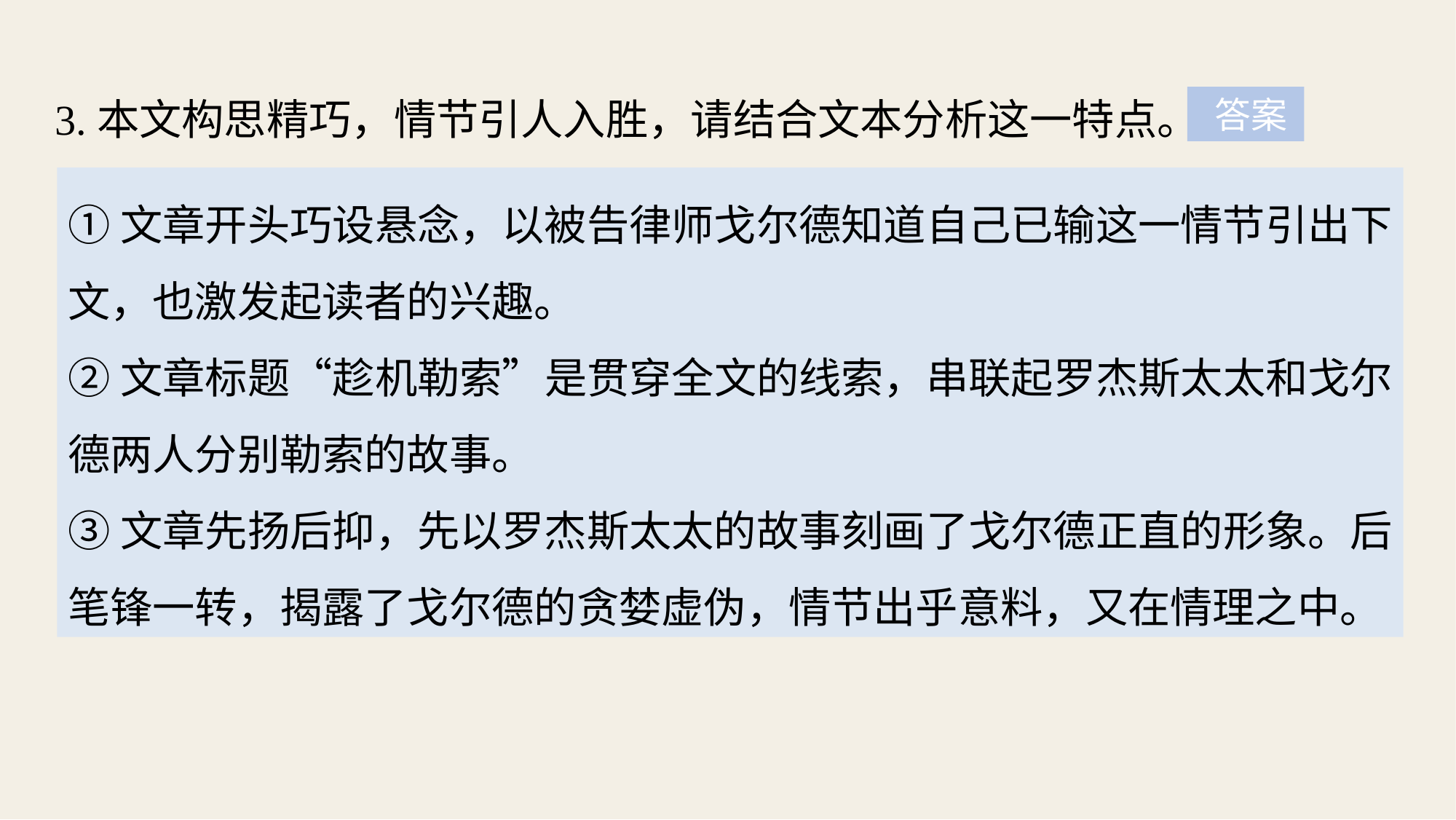

3.本文构思精巧，情节引人入胜，请结合文本分析这一特点。
 答案
①文章开头巧设悬念，以被告律师戈尔德知道自己已输这一情节引出下文，也激发起读者的兴趣。
②文章标题“趁机勒索”是贯穿全文的线索，串联起罗杰斯太太和戈尔德两人分别勒索的故事。
③文章先扬后抑，先以罗杰斯太太的故事刻画了戈尔德正直的形象。后笔锋一转，揭露了戈尔德的贪婪虚伪，情节出乎意料，又在情理之中。